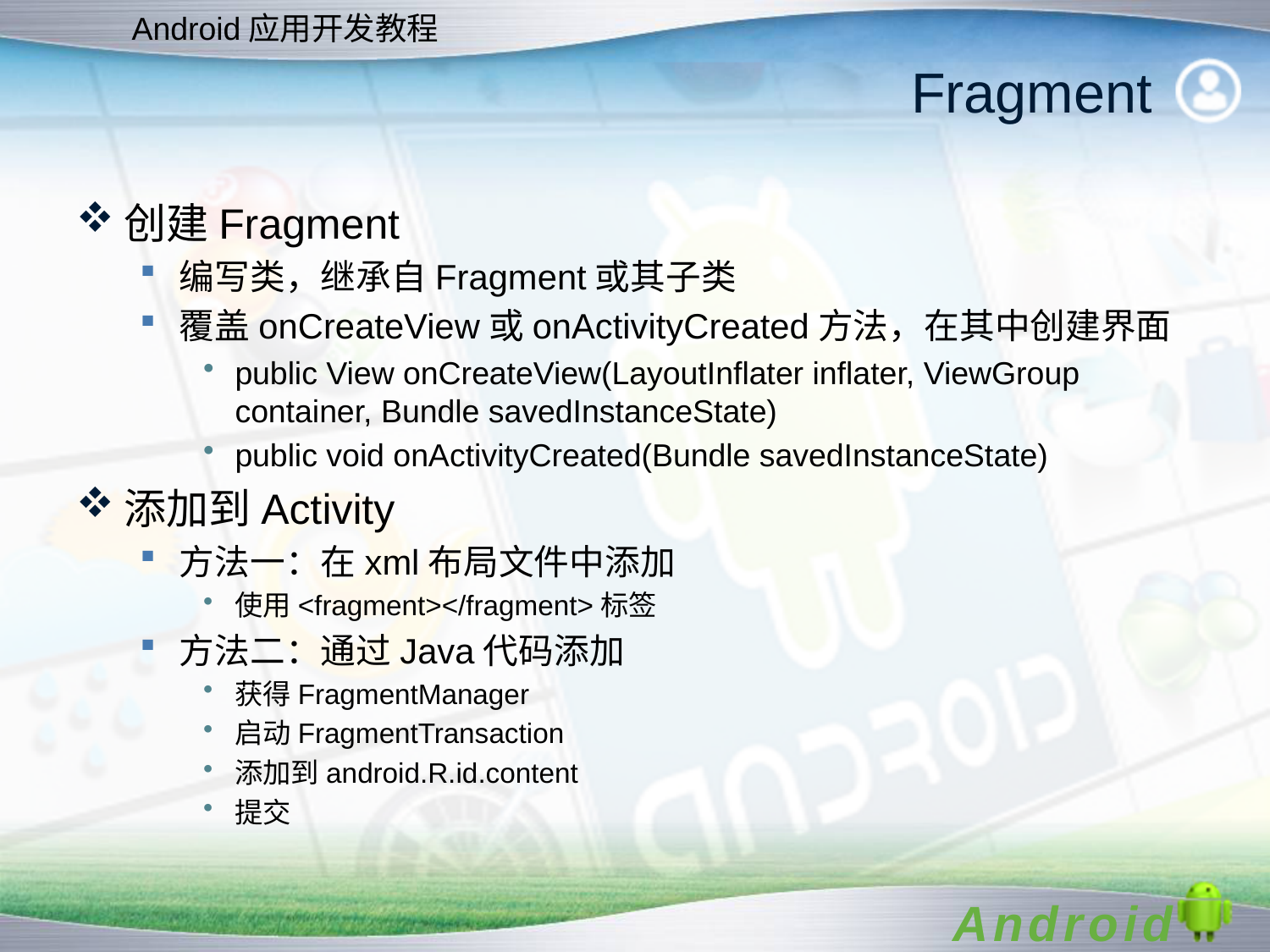

# Fragment
创建Fragment
编写类，继承自Fragment或其子类
覆盖onCreateView或onActivityCreated方法，在其中创建界面
public View onCreateView(LayoutInflater inflater, ViewGroup container, Bundle savedInstanceState)
public void onActivityCreated(Bundle savedInstanceState)
添加到Activity
方法一：在xml布局文件中添加
使用<fragment></fragment>标签
方法二：通过Java代码添加
获得FragmentManager
启动FragmentTransaction
添加到android.R.id.content
提交